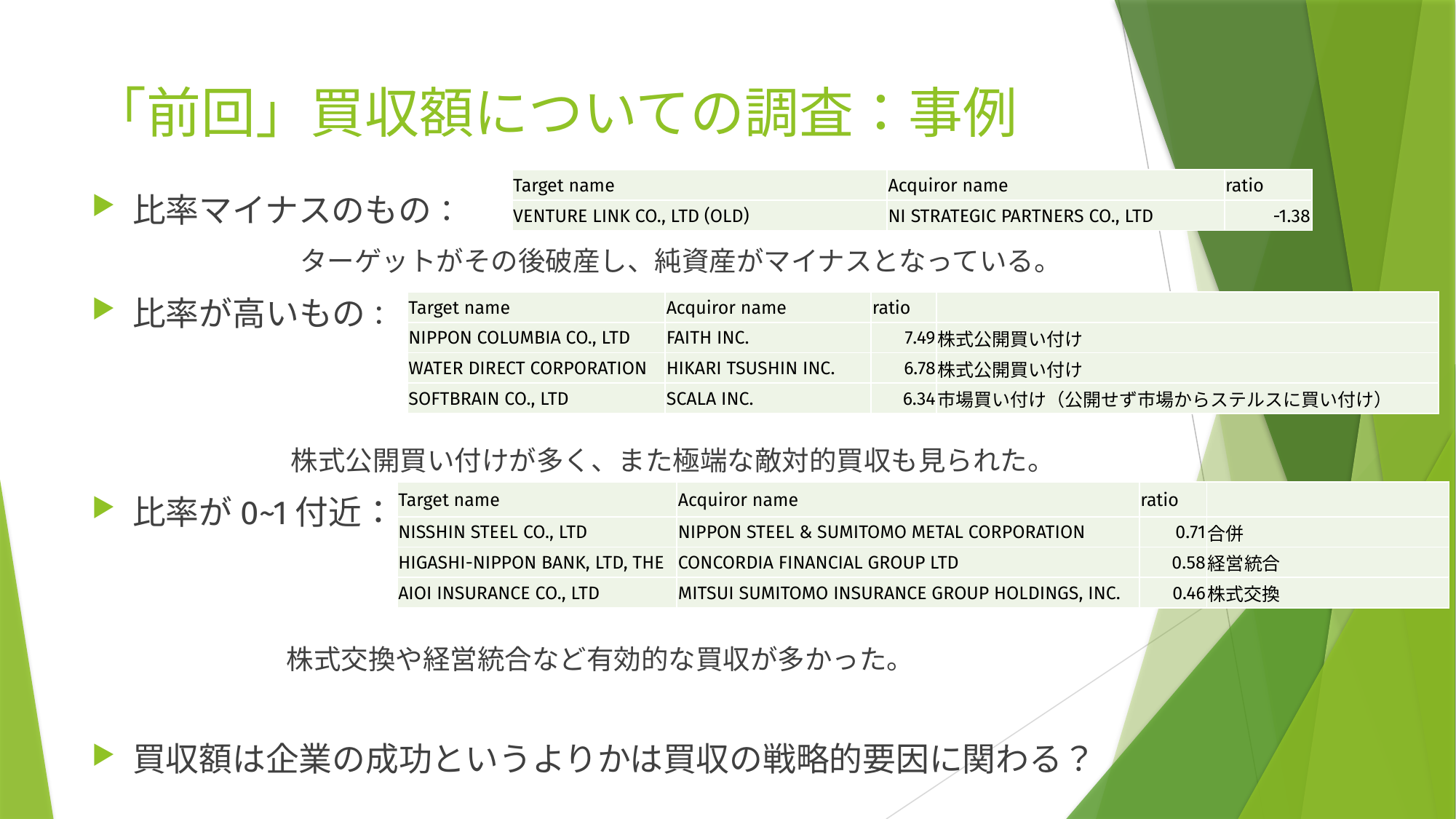

# 「前回」買収額についての調査：事例
| Target name | Acquiror name | ratio |
| --- | --- | --- |
| VENTURE LINK CO., LTD (OLD) | NI STRATEGIC PARTNERS CO., LTD | -1.38 |
比率マイナスのもの：
　　　　                ターゲットがその後破産し、純資産がマイナスとなっている。
比率が高いもの：

　　　                   株式公開買い付けが多く、また極端な敵対的買収も見られた。
比率が0~1付近：

                   　       株式交換や経営統合など有効的な買収が多かった。

買収額は企業の成功というよりかは買収の戦略的要因に関わる？
| Target name | Acquiror name | ratio |  |
| --- | --- | --- | --- |
| NIPPON COLUMBIA CO., LTD | FAITH INC. | 7.49 | 株式公開買い付け |
| WATER DIRECT CORPORATION | HIKARI TSUSHIN INC. | 6.78 | 株式公開買い付け |
| SOFTBRAIN CO., LTD | SCALA INC. | 6.34 | 市場買い付け（公開せず市場からステルスに買い付け） |
| Target name | Acquiror name | ratio |  |
| --- | --- | --- | --- |
| NISSHIN STEEL CO., LTD | NIPPON STEEL & SUMITOMO METAL CORPORATION | 0.71 | 合併 |
| HIGASHI-NIPPON BANK, LTD, THE | CONCORDIA FINANCIAL GROUP LTD | 0.58 | 経営統合 |
| AIOI INSURANCE CO., LTD | MITSUI SUMITOMO INSURANCE GROUP HOLDINGS, INC. | 0.46 | 株式交換 |